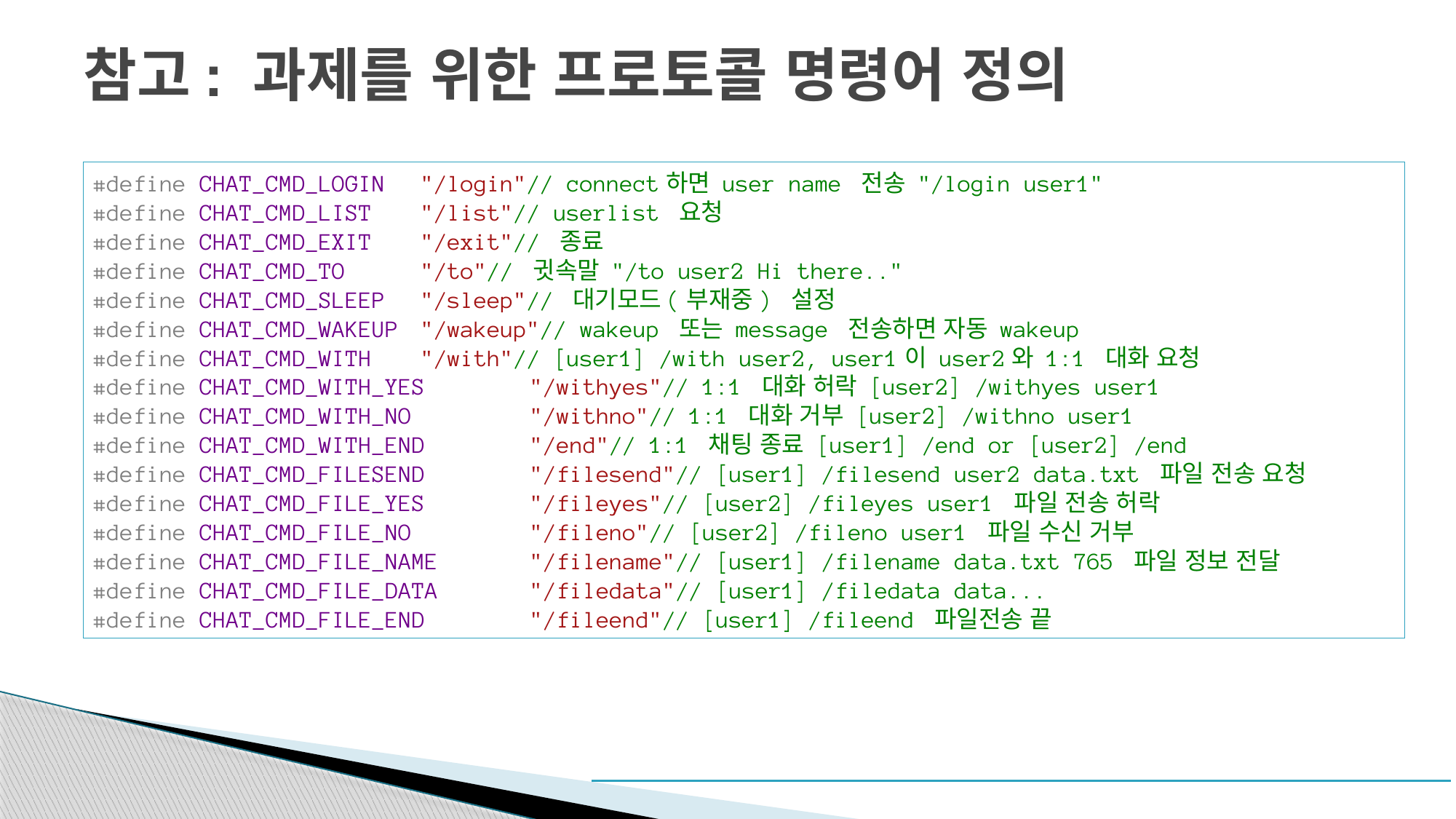

# 참고: 과제를 위한 프로토콜 명령어 정의
#define CHAT_CMD_LOGIN	"/login"// connect하면 user name 전송 "/login user1"
#define CHAT_CMD_LIST	"/list"// userlist 요청
#define CHAT_CMD_EXIT	"/exit"// 종료
#define CHAT_CMD_TO	"/to"// 귓속말 "/to user2 Hi there.."
#define CHAT_CMD_SLEEP	"/sleep"// 대기모드(부재중) 설정
#define CHAT_CMD_WAKEUP	"/wakeup"// wakeup 또는 message 전송하면 자동 wakeup
#define CHAT_CMD_WITH	"/with"// [user1] /with user2, user1이 user2와 1:1 대화 요청
#define CHAT_CMD_WITH_YES	"/withyes"// 1:1 대화 허락 [user2] /withyes user1
#define CHAT_CMD_WITH_NO		"/withno"// 1:1 대화 거부 [user2] /withno user1
#define CHAT_CMD_WITH_END	"/end"// 1:1 채팅 종료 [user1] /end or [user2] /end
#define CHAT_CMD_FILESEND	"/filesend"// [user1] /filesend user2 data.txt 파일 전송 요청
#define CHAT_CMD_FILE_YES	"/fileyes"// [user2] /fileyes user1 파일 전송 허락
#define CHAT_CMD_FILE_NO		"/fileno"// [user2] /fileno user1 파일 수신 거부
#define CHAT_CMD_FILE_NAME	"/filename"// [user1] /filename data.txt 765 파일 정보 전달
#define CHAT_CMD_FILE_DATA	"/filedata"// [user1] /filedata data...
#define CHAT_CMD_FILE_END	"/fileend"// [user1] /fileend 파일전송 끝